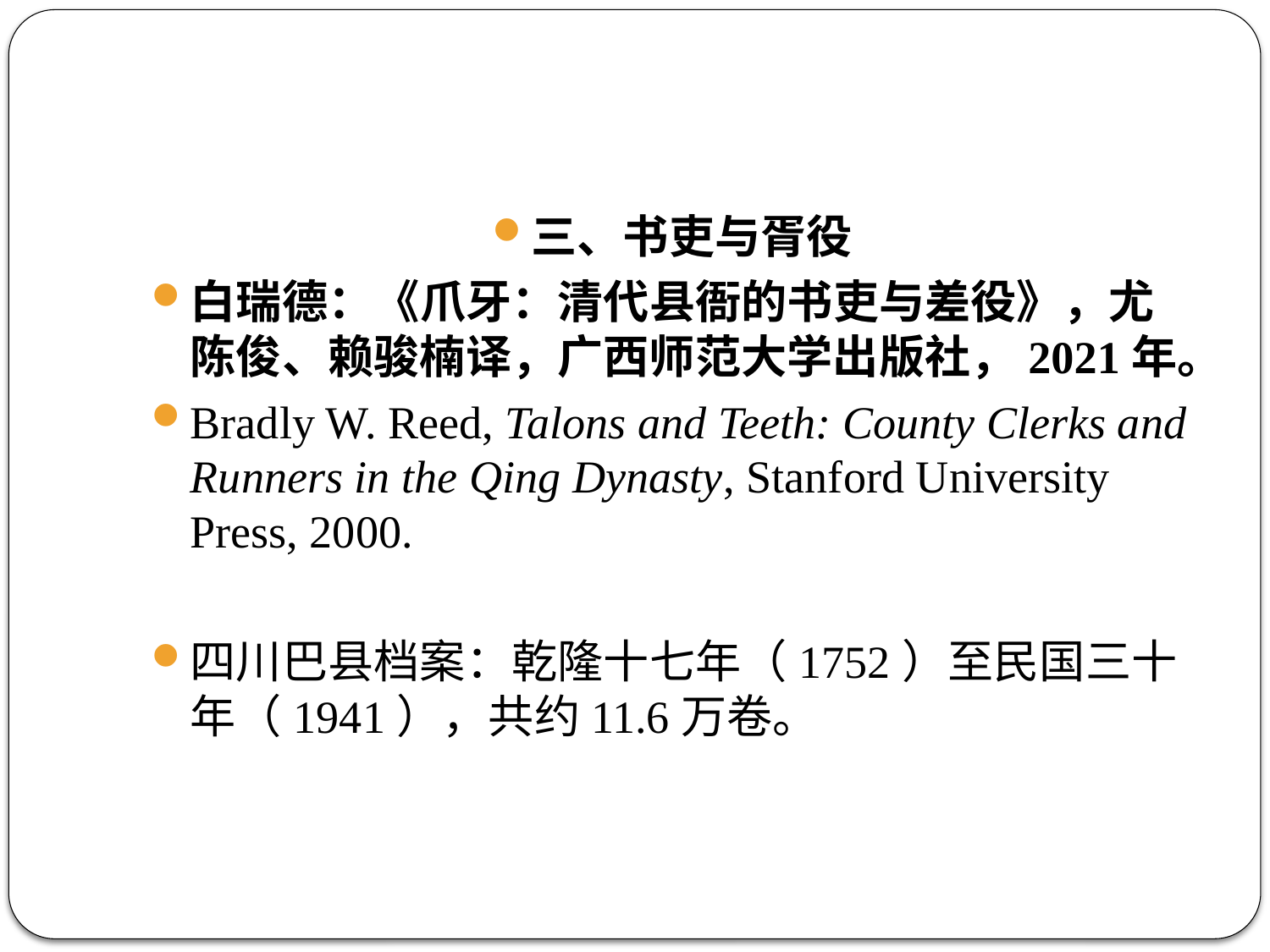

#
三、书吏与胥役
白瑞德：《爪牙：清代县衙的书吏与差役》，尤陈俊、赖骏楠译，广西师范大学出版社，2021年。
Bradly W. Reed, Talons and Teeth: County Clerks and Runners in the Qing Dynasty, Stanford University Press, 2000.

四川巴县档案：乾隆十七年（1752）至民国三十年（1941），共约11.6万卷。